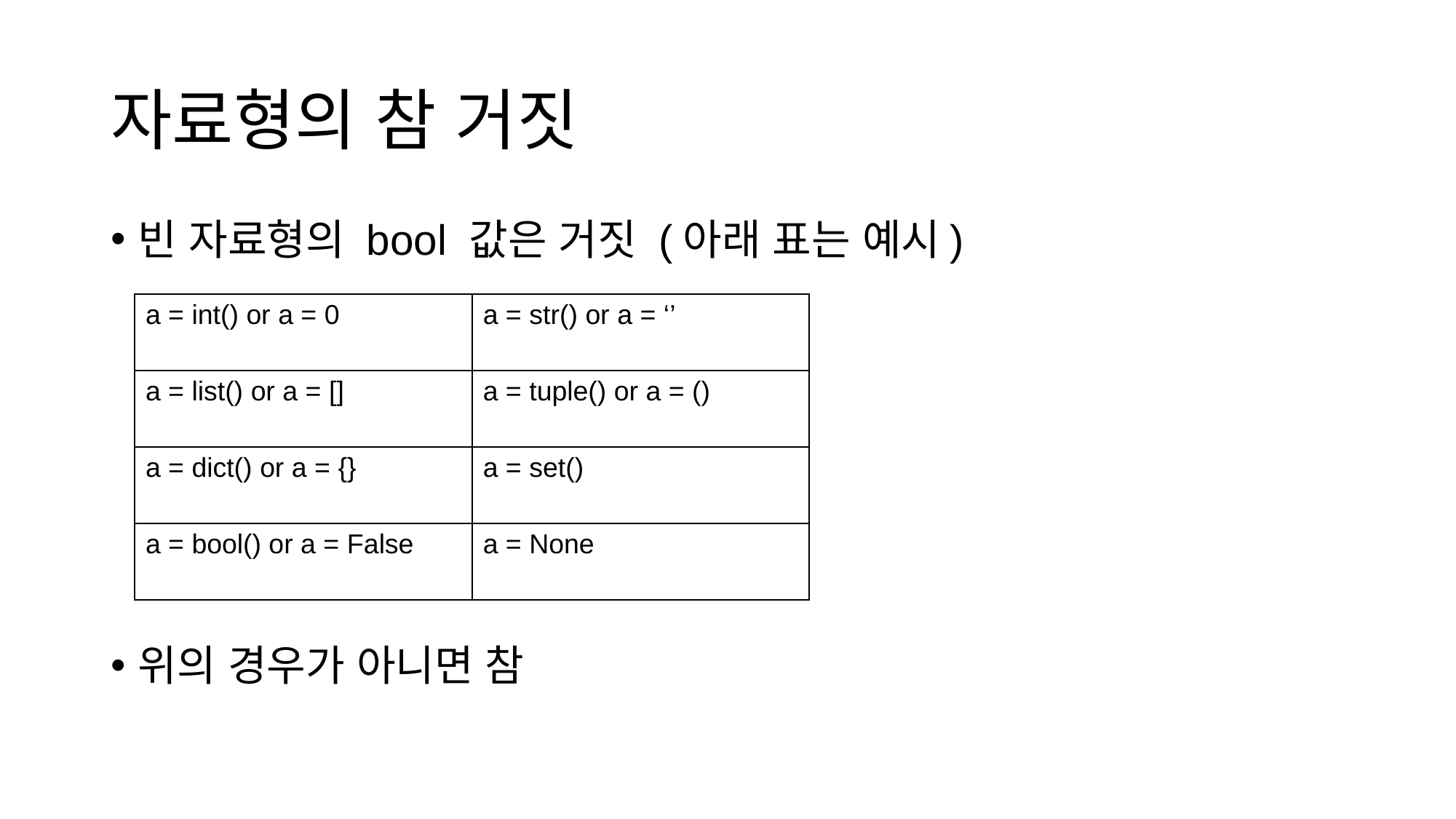

# 자료형의 참 거짓
빈 자료형의 bool 값은 거짓 (아래 표는 예시)

위의 경우가 아니면 참

| a = int() or a = 0 | a = str() or a = ‘’ |
| --- | --- |
| a = list() or a = [] | a = tuple() or a = () |
| a = dict() or a = {} | a = set() |
| a = bool() or a = False | a = None |